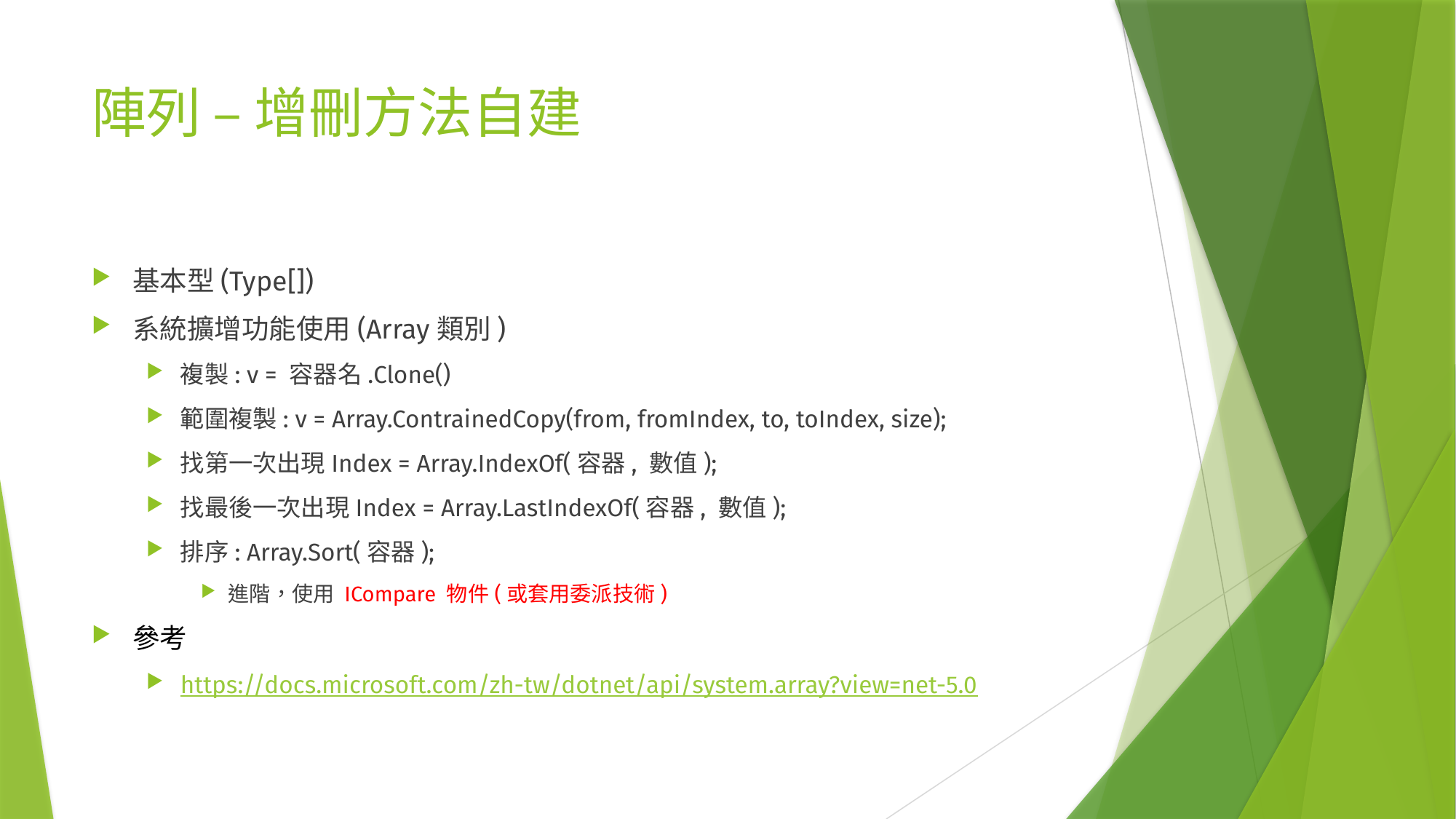

# 陣列 – 增刪方法自建
基本型(Type[])
系統擴增功能使用(Array類別)
複製: v = 容器名.Clone()
範圍複製: v = Array.ContrainedCopy(from, fromIndex, to, toIndex, size);
找第一次出現Index = Array.IndexOf(容器, 數值);
找最後一次出現Index = Array.LastIndexOf(容器, 數值);
排序: Array.Sort(容器);
進階，使用 ICompare 物件(或套用委派技術)
參考
https://docs.microsoft.com/zh-tw/dotnet/api/system.array?view=net-5.0